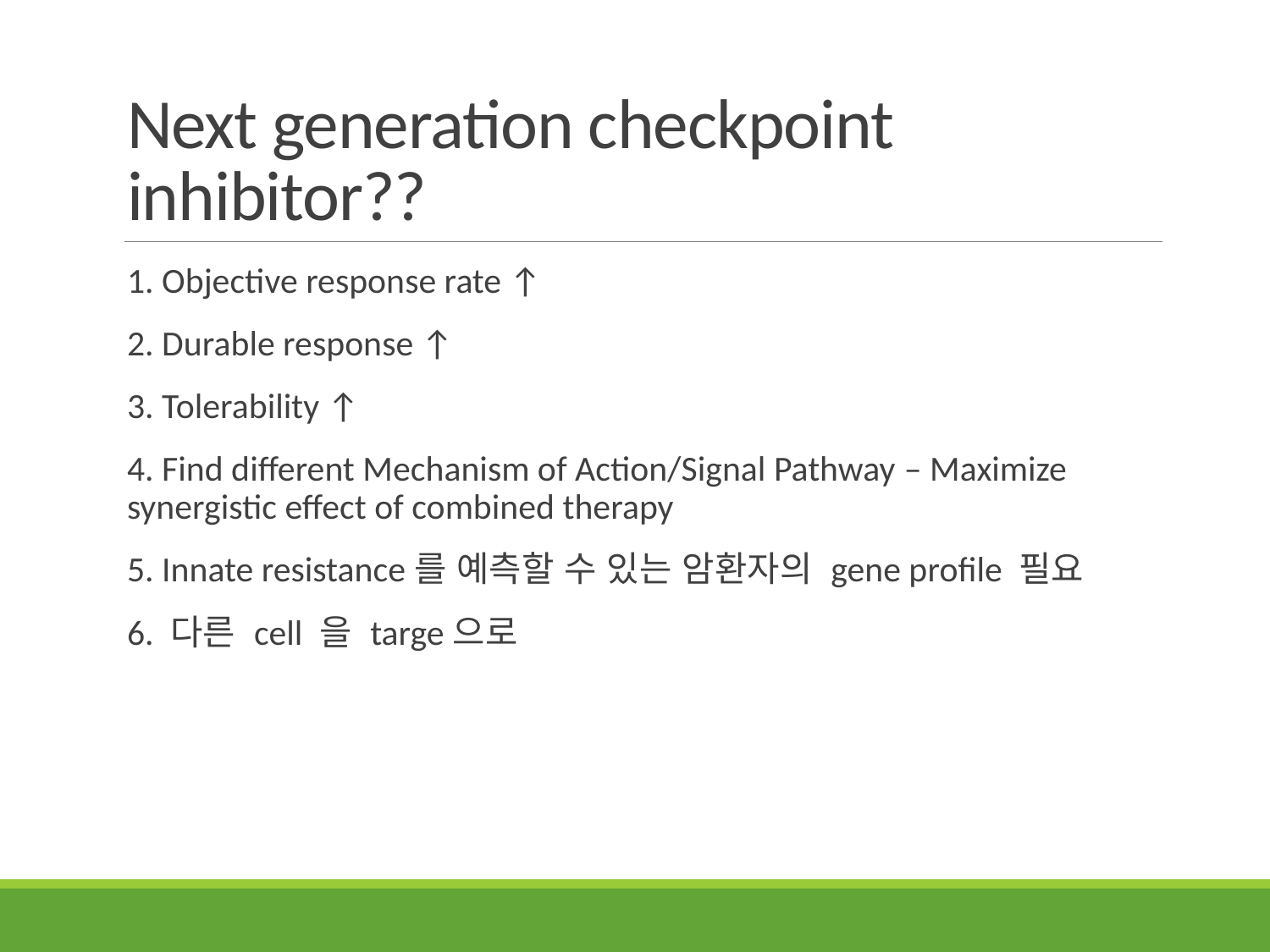

# Next generation checkpoint inhibitor??
1. Objective response rate ↑
2. Durable response ↑
3. Tolerability ↑
4. Find different Mechanism of Action/Signal Pathway – Maximize synergistic effect of combined therapy
5. Innate resistance를 예측할 수 있는 암환자의 gene profile 필요
6. 다른 cell 을 targe으로